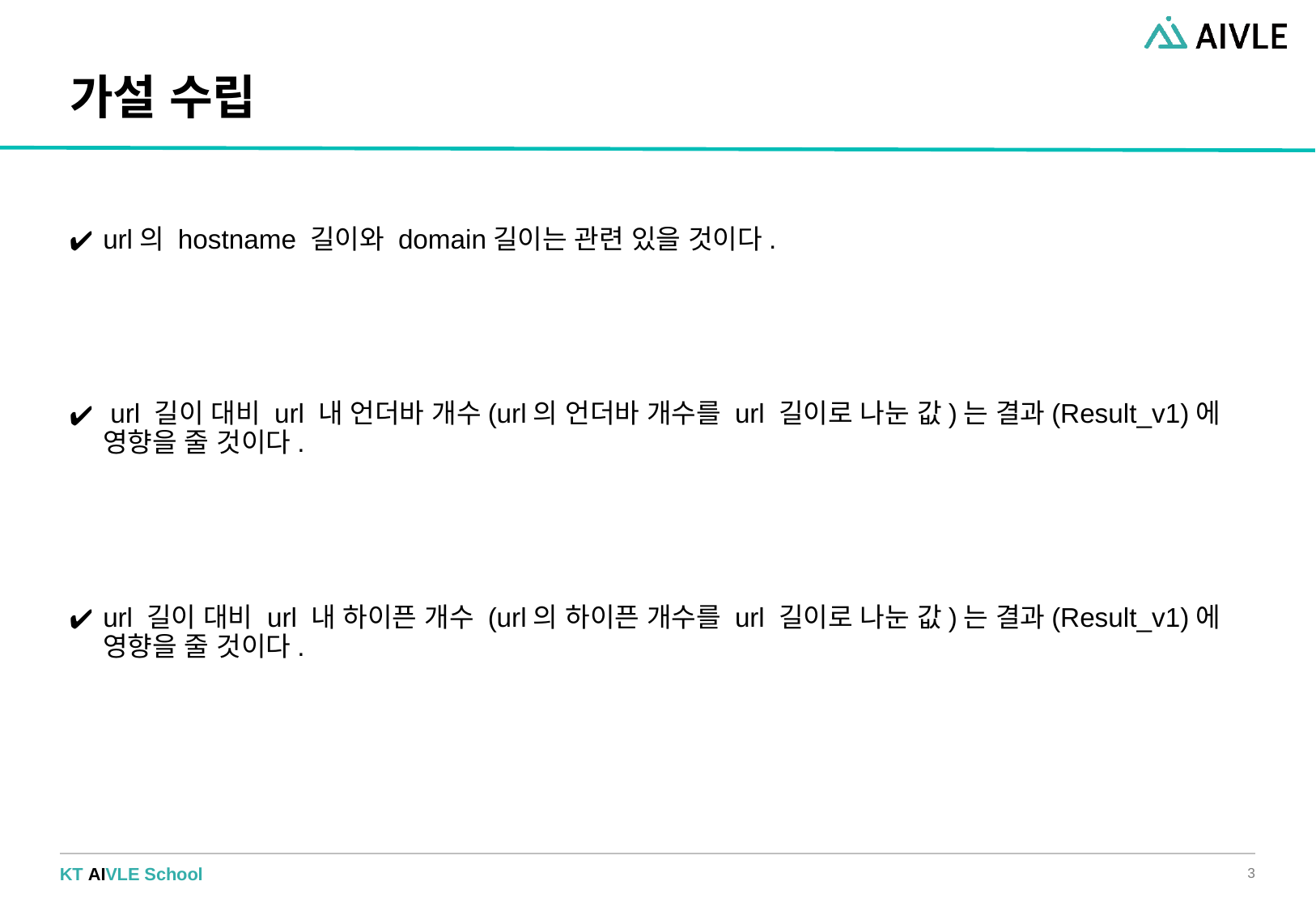

# 가설 수립
url의 hostname 길이와 domain길이는 관련 있을 것이다.

 url 길이 대비 url 내 언더바 개수(url의 언더바 개수를 url 길이로 나눈 값)는 결과(Result_v1)에 영향을 줄 것이다.

url 길이 대비 url 내 하이픈 개수 (url의 하이픈 개수를 url 길이로 나눈 값)는 결과(Result_v1)에 영향을 줄 것이다.